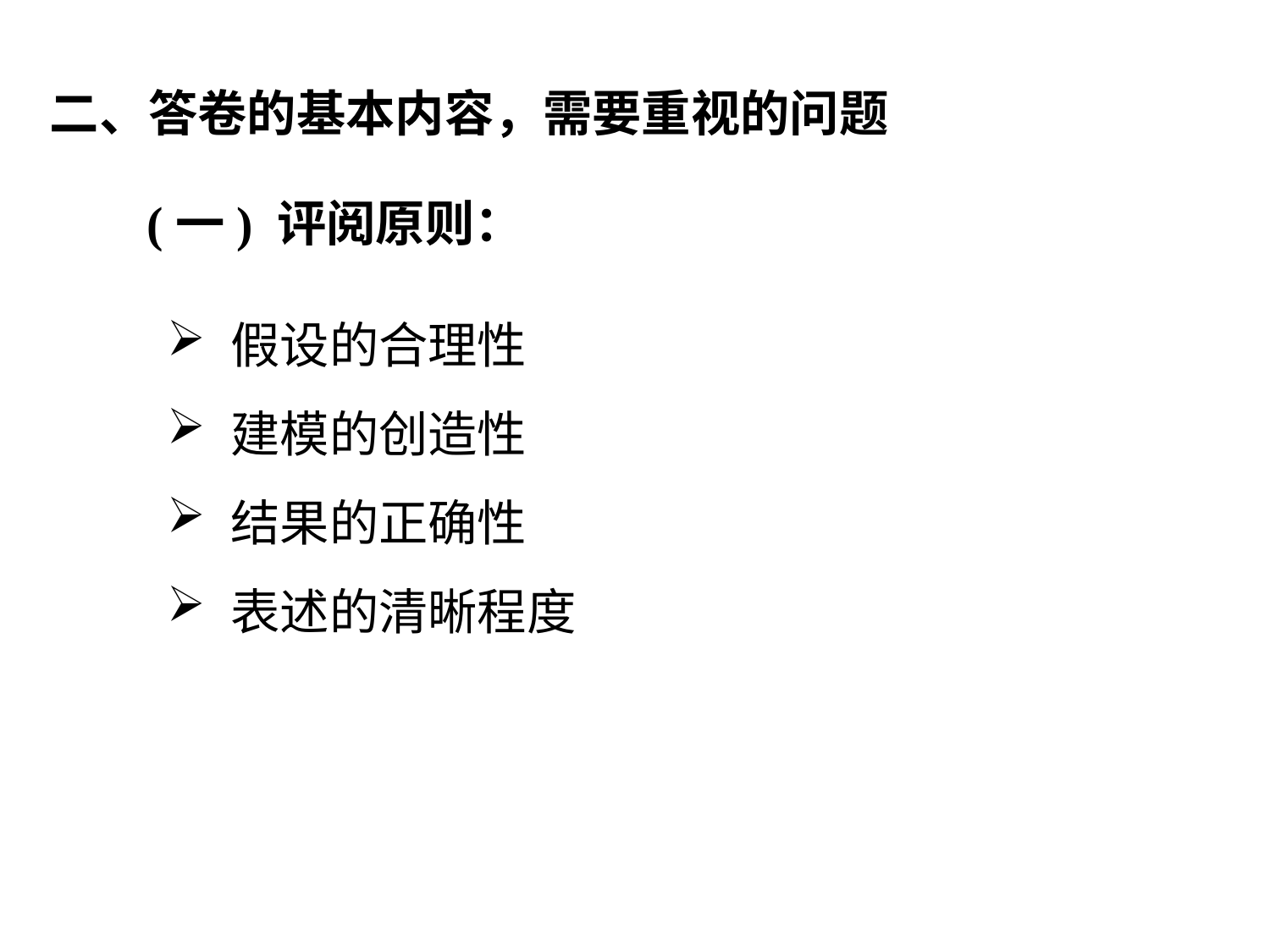

二、答卷的基本内容，需要重视的问题
(一) 评阅原则：
假设的合理性
建模的创造性
结果的正确性
表述的清晰程度